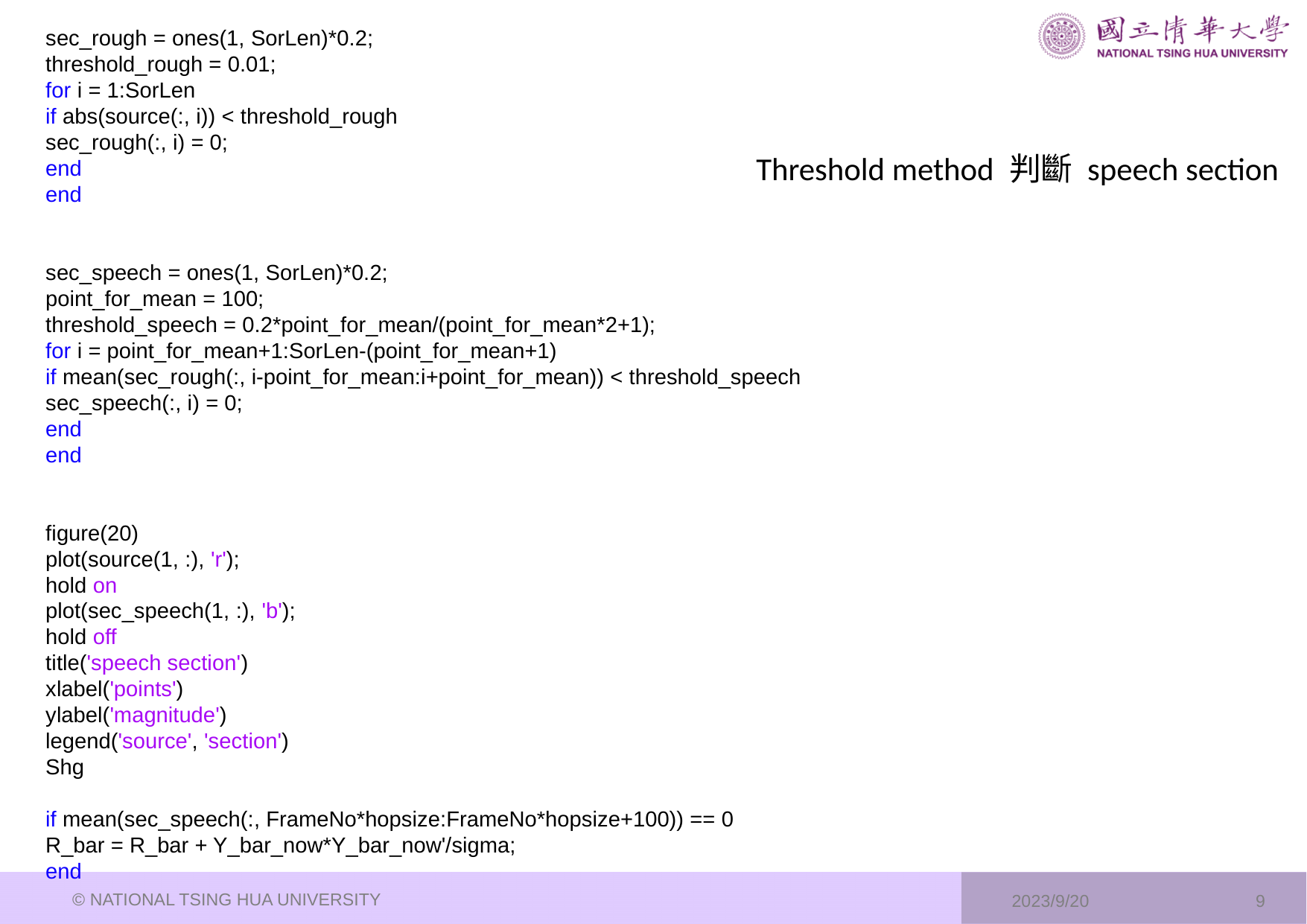

sec_rough = ones(1, SorLen)*0.2;
threshold_rough = 0.01;
for i = 1:SorLen
if abs(source(:, i)) < threshold_rough
sec_rough(:, i) = 0;
end
end

sec_speech = ones(1, SorLen)*0.2;
point_for_mean = 100;
threshold_speech = 0.2*point_for_mean/(point_for_mean*2+1);
for i = point_for_mean+1:SorLen-(point_for_mean+1)
if mean(sec_rough(:, i-point_for_mean:i+point_for_mean)) < threshold_speech
sec_speech(:, i) = 0;
end
end

figure(20)
plot(source(1, :), 'r');
hold on
plot(sec_speech(1, :), 'b');
hold off
title('speech section')
xlabel('points')
ylabel('magnitude')
legend('source', 'section')
Shg

if mean(sec_speech(:, FrameNo*hopsize:FrameNo*hopsize+100)) == 0
R_bar = R_bar + Y_bar_now*Y_bar_now'/sigma;
end
Threshold method 判斷 speech section
© NATIONAL TSING HUA UNIVERSITY
2023/9/20
9